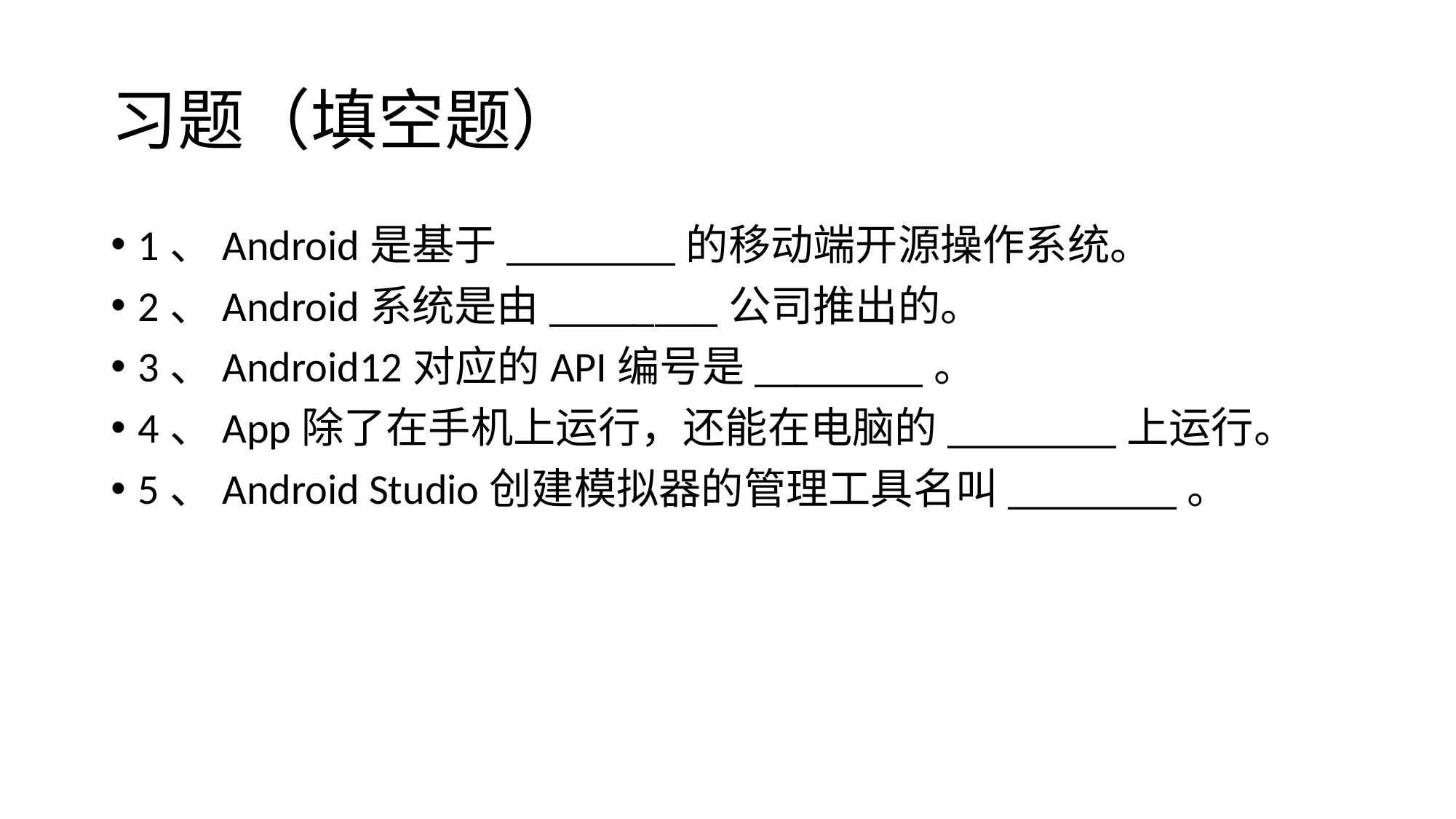

# 习题（填空题）
1、Android是基于________的移动端开源操作系统。
2、Android系统是由________公司推出的。
3、Android12对应的API编号是________。
4、App除了在手机上运行，还能在电脑的________上运行。
5、Android Studio创建模拟器的管理工具名叫________。